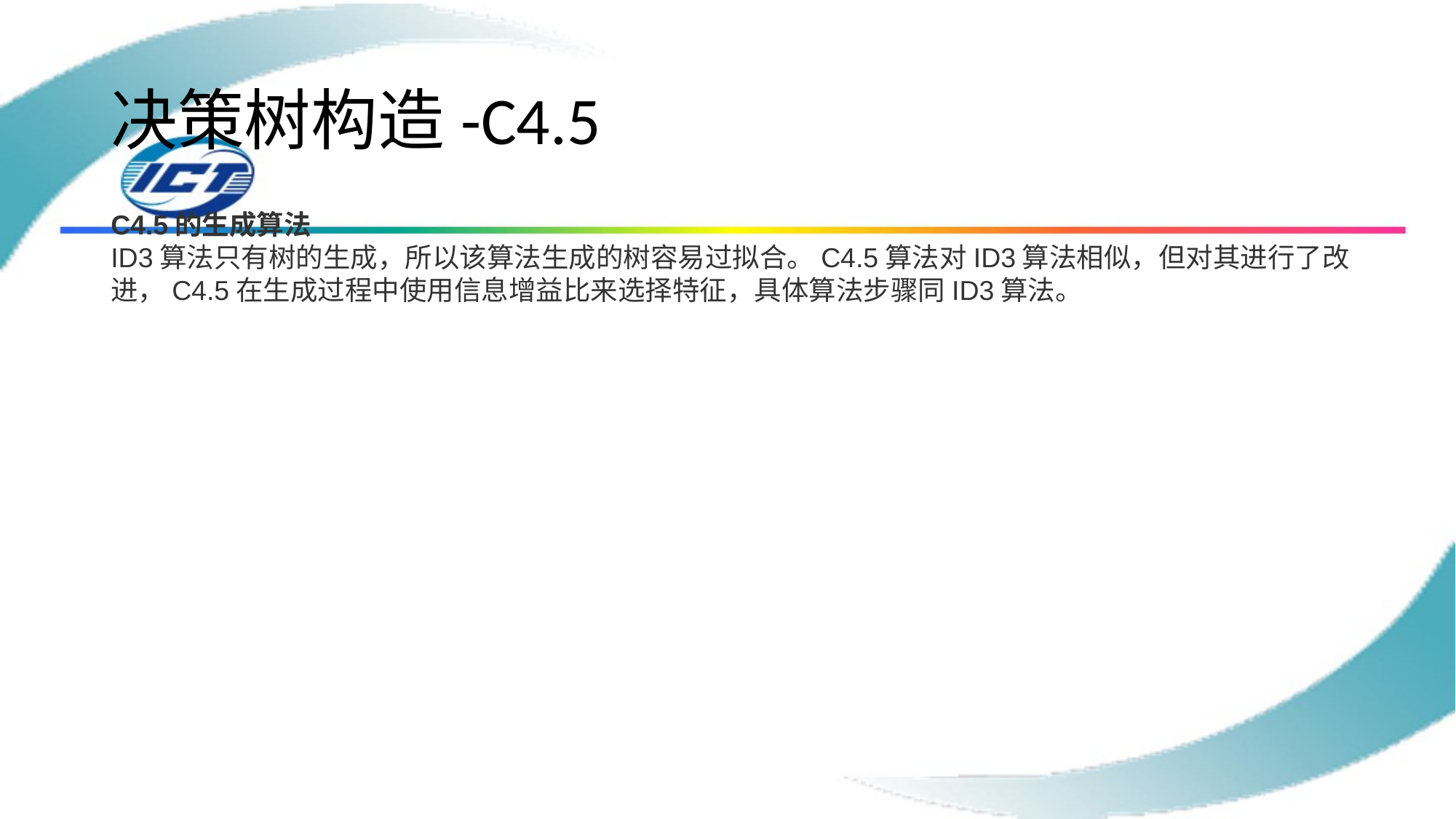

# 决策树构造-C4.5
C4.5的生成算法
ID3算法只有树的生成，所以该算法生成的树容易过拟合。C4.5算法对ID3算法相似，但对其进行了改进，C4.5在生成过程中使用信息增益比来选择特征，具体算法步骤同ID3算法。